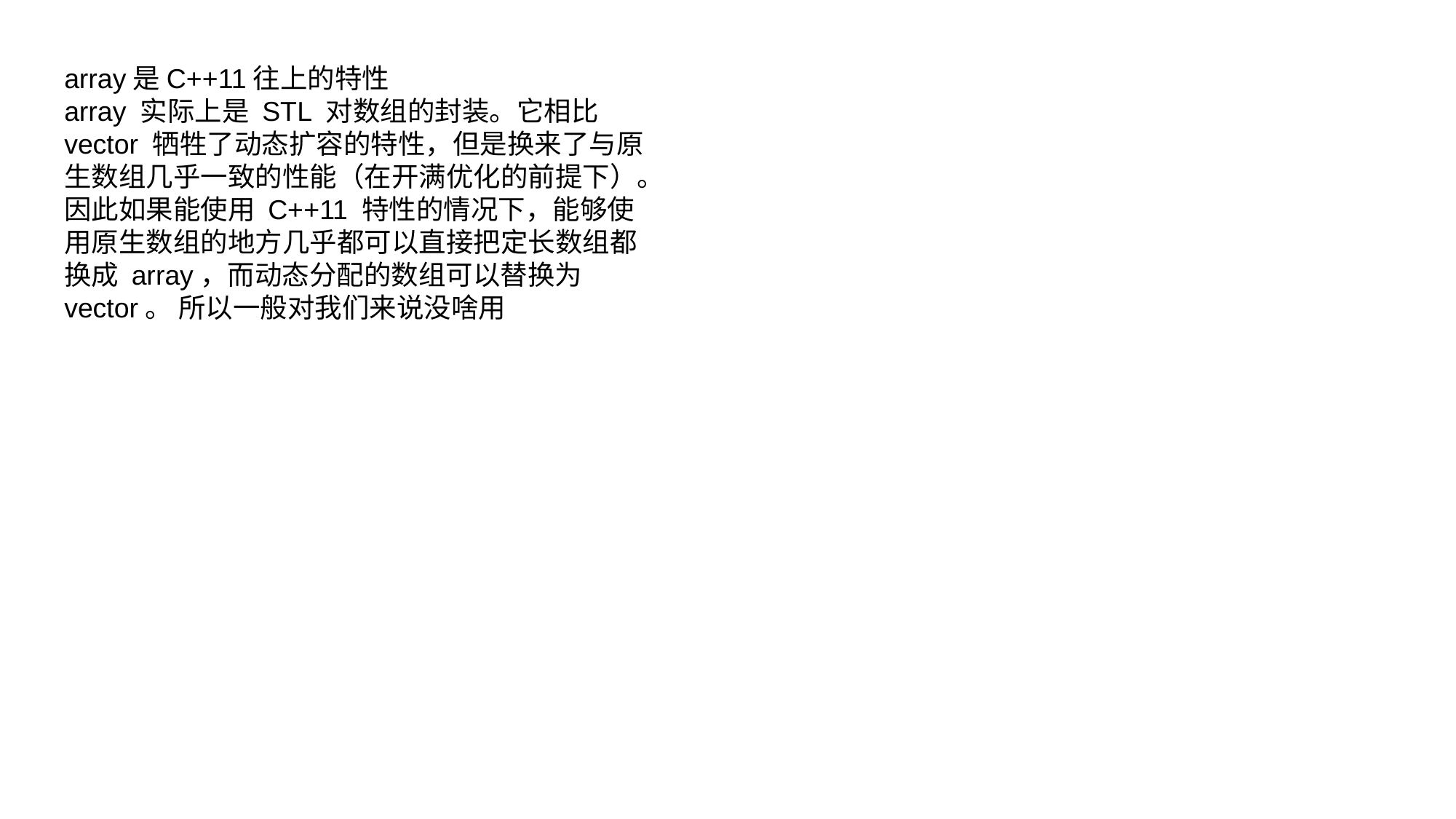

array是C++11往上的特性
array 实际上是 STL 对数组的封装。它相比 vector 牺牲了动态扩容的特性，但是换来了与原生数组几乎一致的性能（在开满优化的前提下）。因此如果能使用 C++11 特性的情况下，能够使用原生数组的地方几乎都可以直接把定长数组都换成 array，而动态分配的数组可以替换为 vector。 所以一般对我们来说没啥用